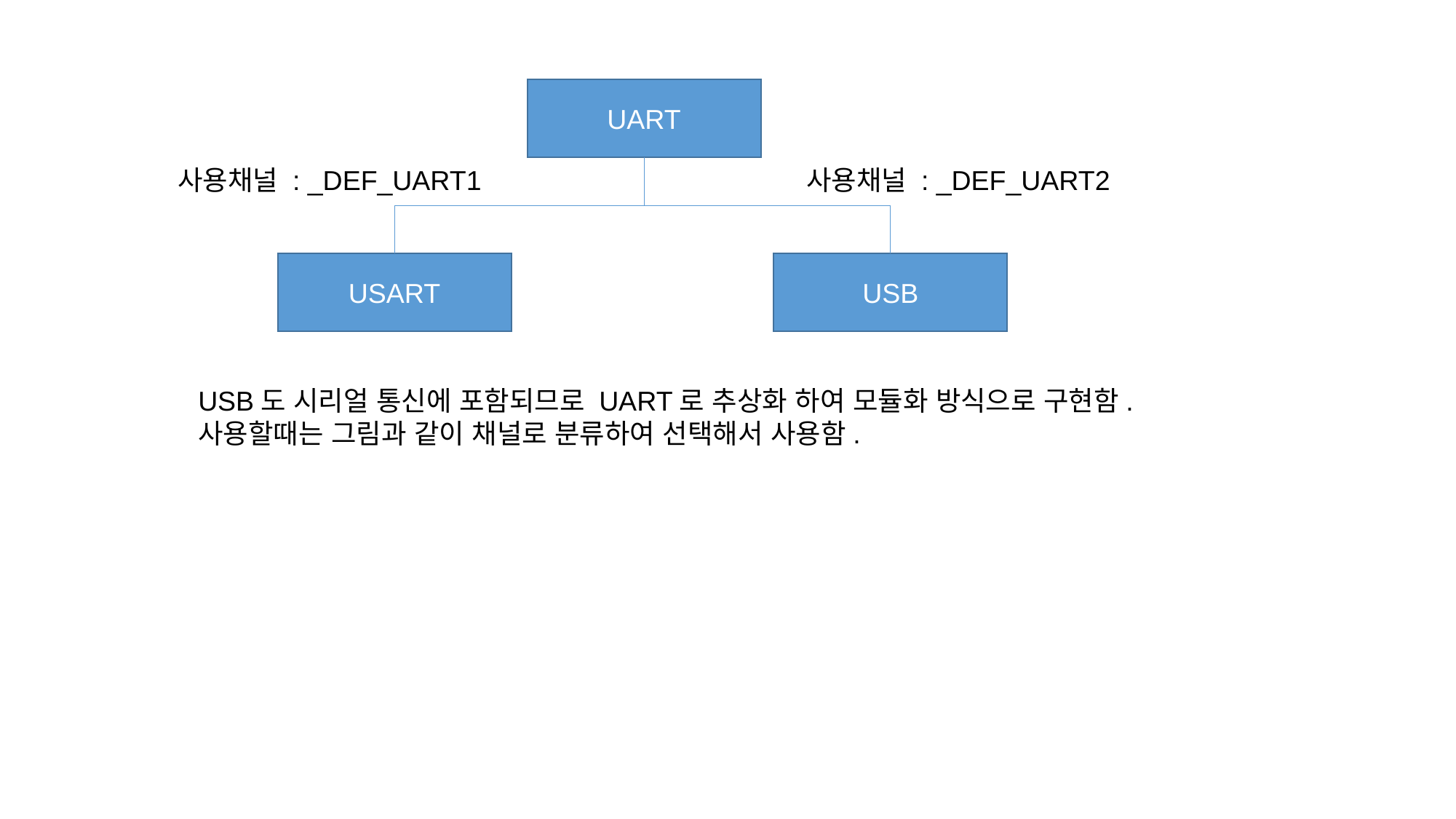

UART
사용채널 : _DEF_UART1
사용채널 : _DEF_UART2
USB
USART
USB도 시리얼 통신에 포함되므로 UART로 추상화 하여 모듈화 방식으로 구현함.
사용할때는 그림과 같이 채널로 분류하여 선택해서 사용함.